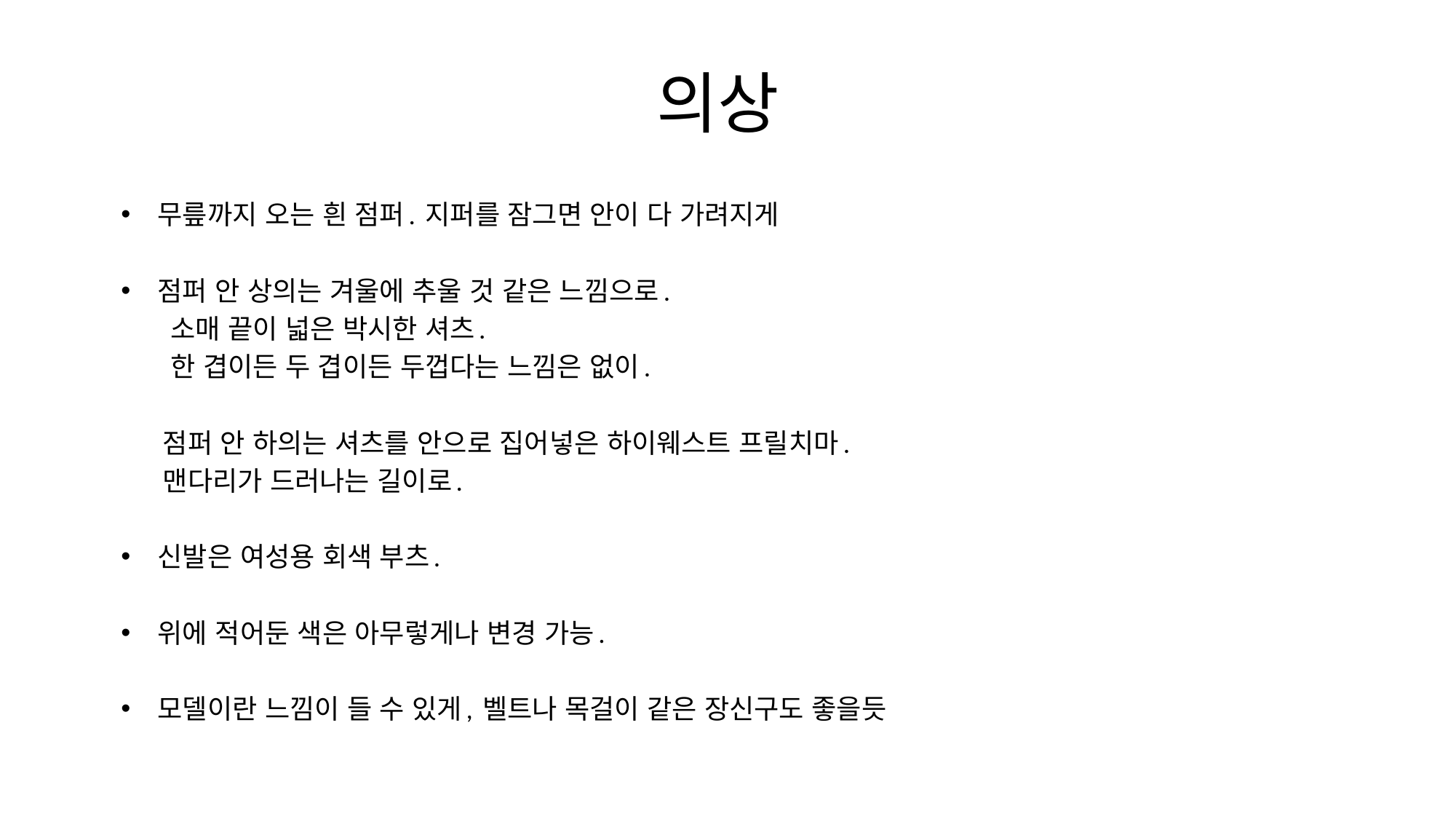

# 의상
무릎까지 오는 흰 점퍼. 지퍼를 잠그면 안이 다 가려지게

점퍼 안 상의는 겨울에 추울 것 같은 느낌으로.
      소매 끝이 넓은 박시한 셔츠.
      한 겹이든 두 겹이든 두껍다는 느낌은 없이.

     점퍼 안 하의는 셔츠를 안으로 집어넣은 하이웨스트 프릴치마.
     맨다리가 드러나는 길이로.

신발은 여성용 회색 부츠.

위에 적어둔 색은 아무렇게나 변경 가능.

모델이란 느낌이 들 수 있게, 벨트나 목걸이 같은 장신구도 좋을듯